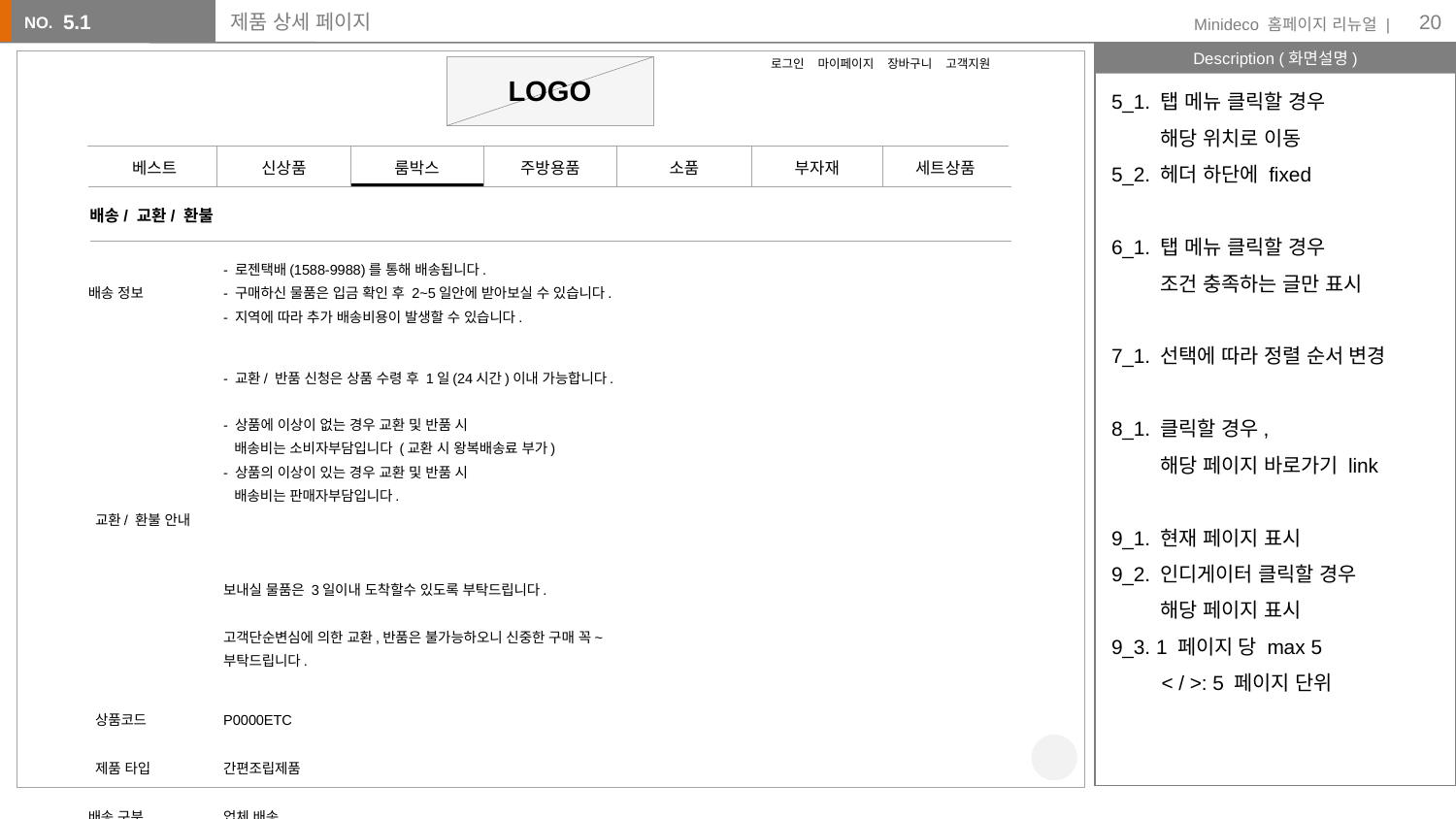

20
# 제품 상세 페이지
5.1
로그인    마이페이지    장바구니    고객지원

`
LOGO
5_1. 탭 메뉴 클릭할 경우
        해당 위치로 이동
5_2. 헤더 하단에 fixed

6_1. 탭 메뉴 클릭할 경우
        조건 충족하는 글만 표시

7_1. 선택에 따라 정렬 순서 변경

8_1. 클릭할 경우,
        해당 페이지 바로가기 link

9_1. 현재 페이지 표시
9_2. 인디게이터 클릭할 경우
        해당 페이지 표시
9_3. 1 페이지 당 max 5
         < / >: 5 페이지 단위

베스트
룸박스
세트상품
신상품
주방용품
소품
부자재
배송/ 교환/ 환불
| 배송 정보 | - 로젠택배(1588-9988)를 통해 배송됩니다. - 구매하신 물품은 입금 확인 후 2~5일안에 받아보실 수 있습니다. - 지역에 따라 추가 배송비용이 발생할 수 있습니다. |
| --- | --- |
| 교환/ 환불 안내 | - 교환/ 반품 신청은 상품 수령 후 1일(24시간)이내 가능합니다. - 상품에 이상이 없는 경우 교환 및 반품 시 배송비는 소비자부담입니다 (교환 시 왕복배송료 부가) - 상품의 이상이 있는 경우 교환 및 반품 시 배송비는 판매자부담입니다. 보내실 물품은 3일이내 도착할수 있도록 부탁드립니다. 고객단순변심에 의한 교환,반품은 불가능하오니 신중한 구매 꼭~부탁드립니다. |
| 상품코드 | P0000ETC |
| 제품 타입 | 간편조립제품 |
| 배송 구분 | 업체 배송 |
| 배송비 | 2,500원 (5만 원 이상 구매 시 무료 배송) |